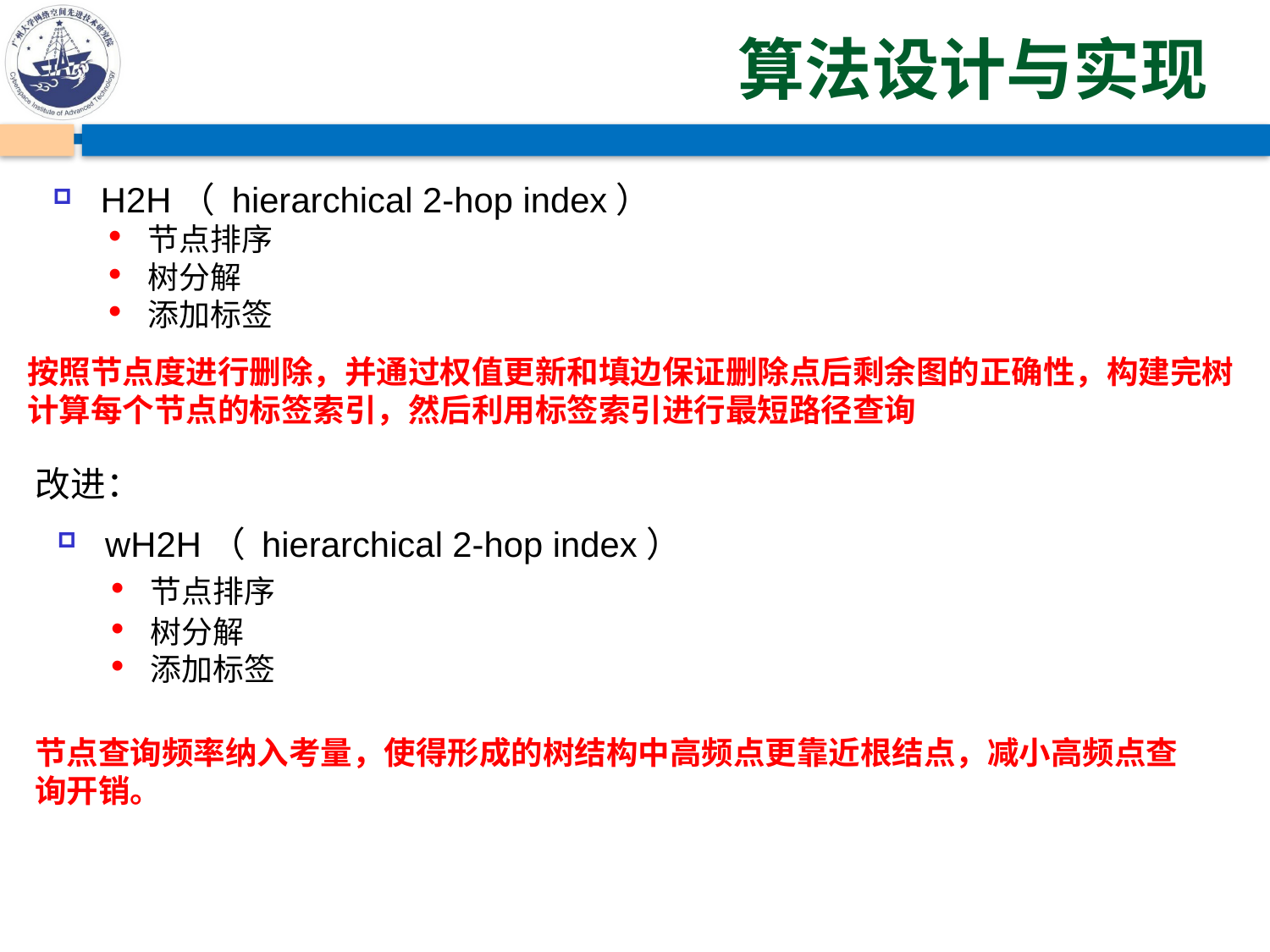

# 算法设计与实现
H2H（ hierarchical 2-hop index）

节点排序
树分解
添加标签

按照节点度进行删除，并通过权值更新和填边保证删除点后剩余图的正确性，构建完树计算每个节点的标签索引，然后利用标签索引进行最短路径查询
改进：

wH2H（ hierarchical 2-hop index）

节点排序

树分解
添加标签

节点查询频率纳入考量，使得形成的树结构中高频点更靠近根结点，减小高频点查询开销。
32